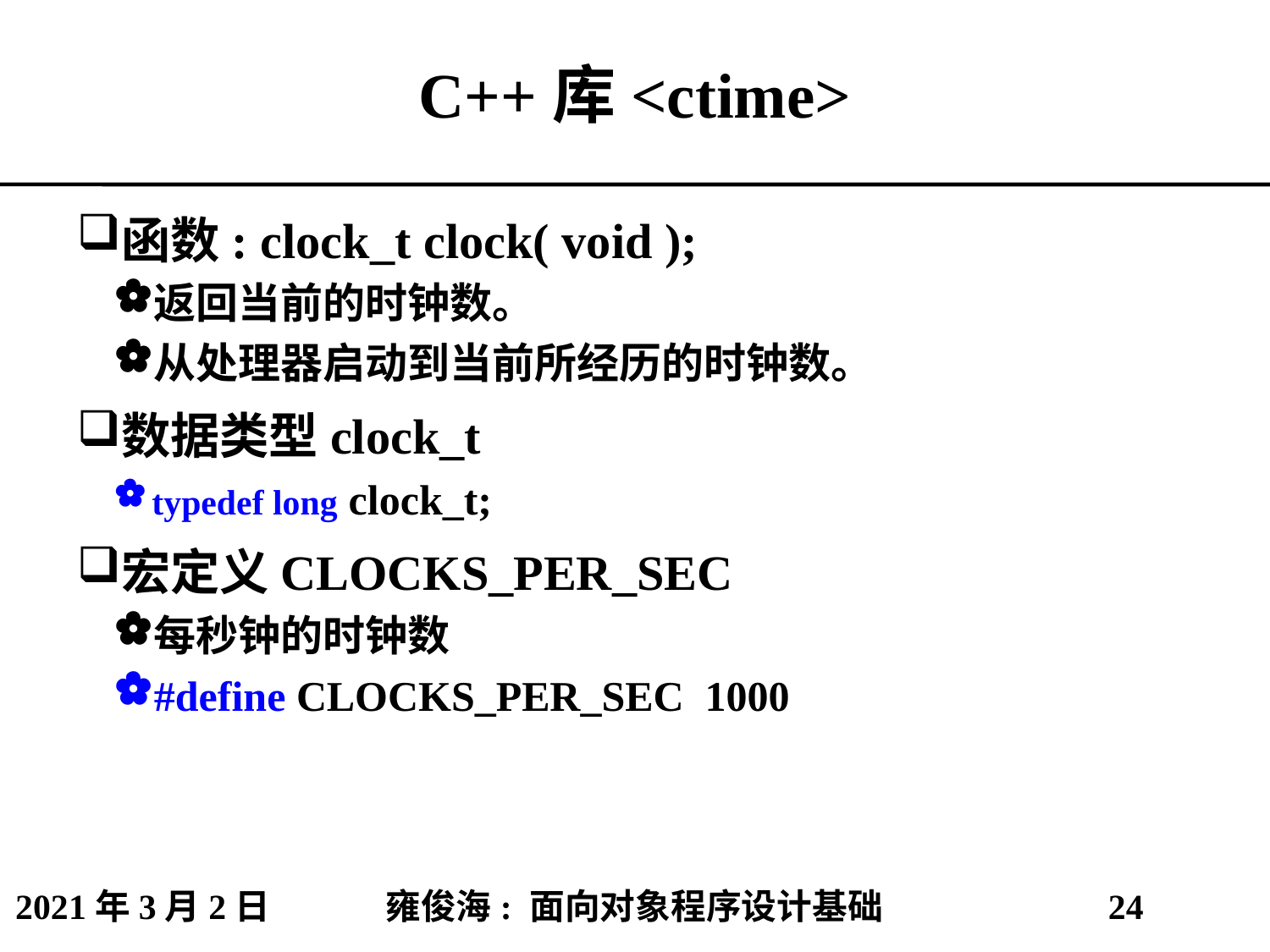

# C++库<ctime>

函数: clock_t clock( void );
返回当前的时钟数。
从处理器启动到当前所经历的时钟数。
数据类型clock_t
typedef long clock_t;
宏定义CLOCKS_PER_SEC
每秒钟的时钟数
#define CLOCKS_PER_SEC  1000
2021年3月2日
雍俊海: 面向对象程序设计基础
24